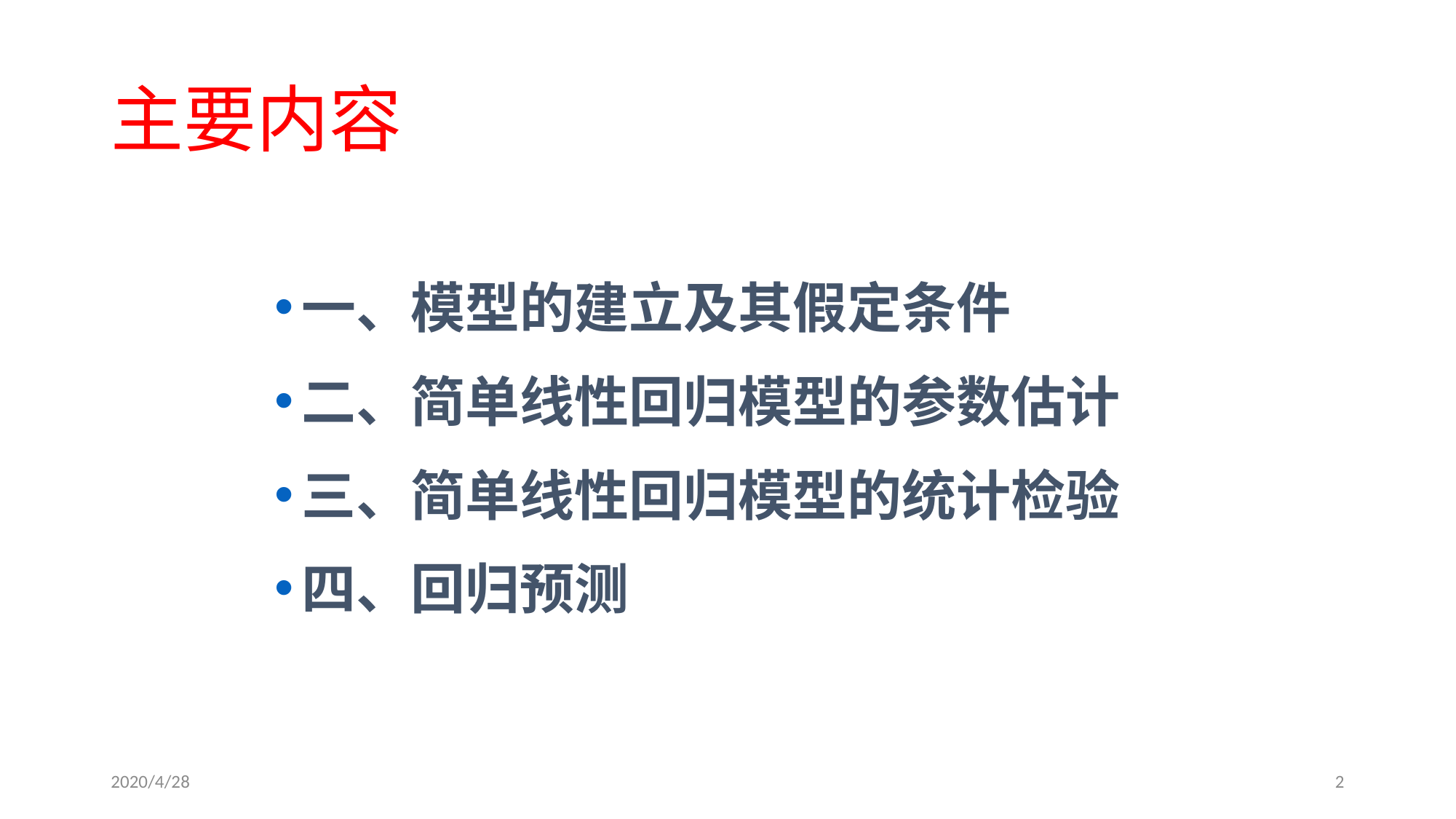

# 主要内容
一、模型的建立及其假定条件
二、简单线性回归模型的参数估计
三、简单线性回归模型的统计检验
四、回归预测
2020/4/28
2